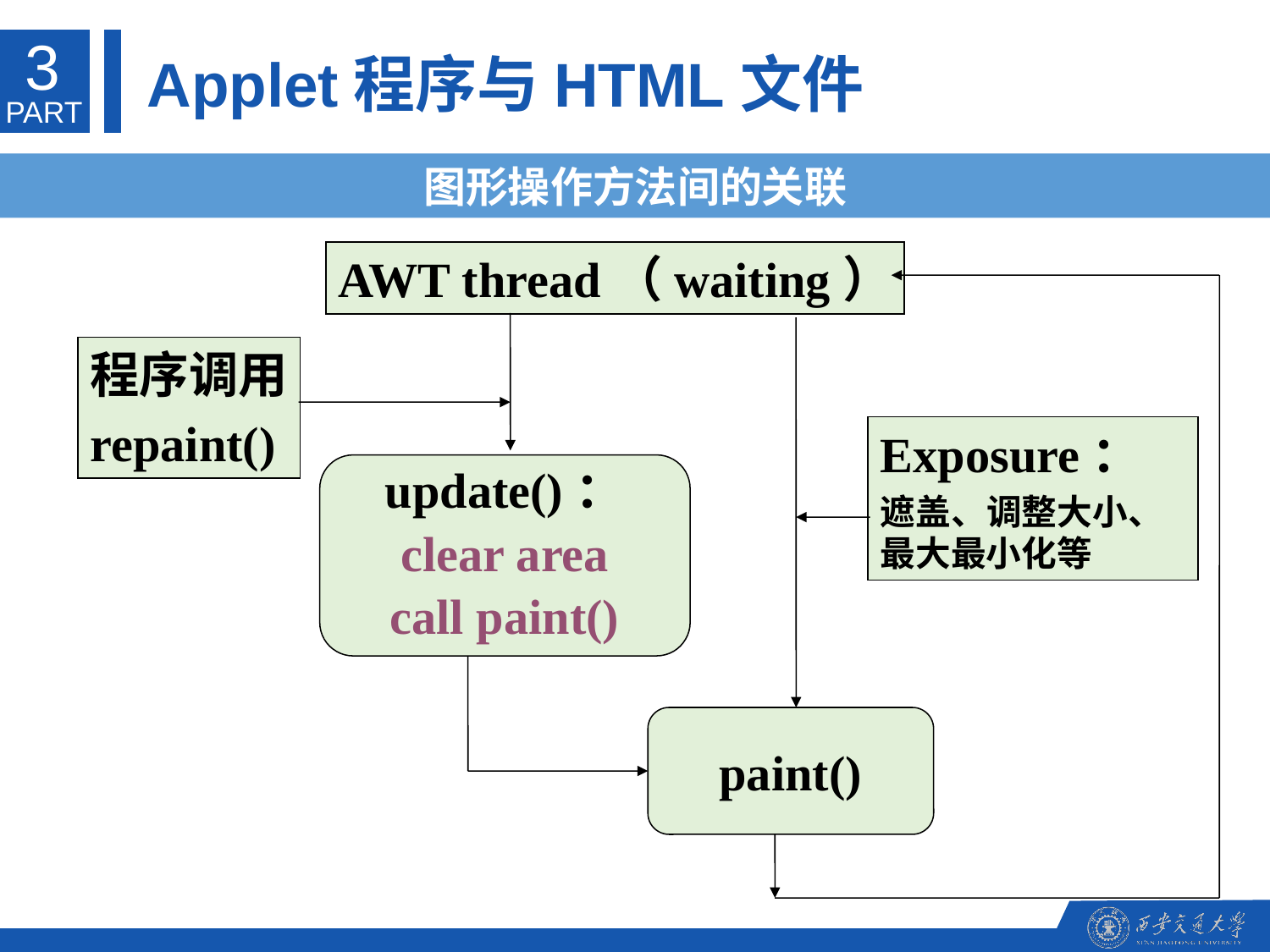

3
Applet程序与HTML文件
PART
图形操作方法间的关联
AWT thread（waiting）

程序调用
repaint()

Exposure：
遮盖、调整大小、最大最小化等
update()：
clear area
call paint()

paint()